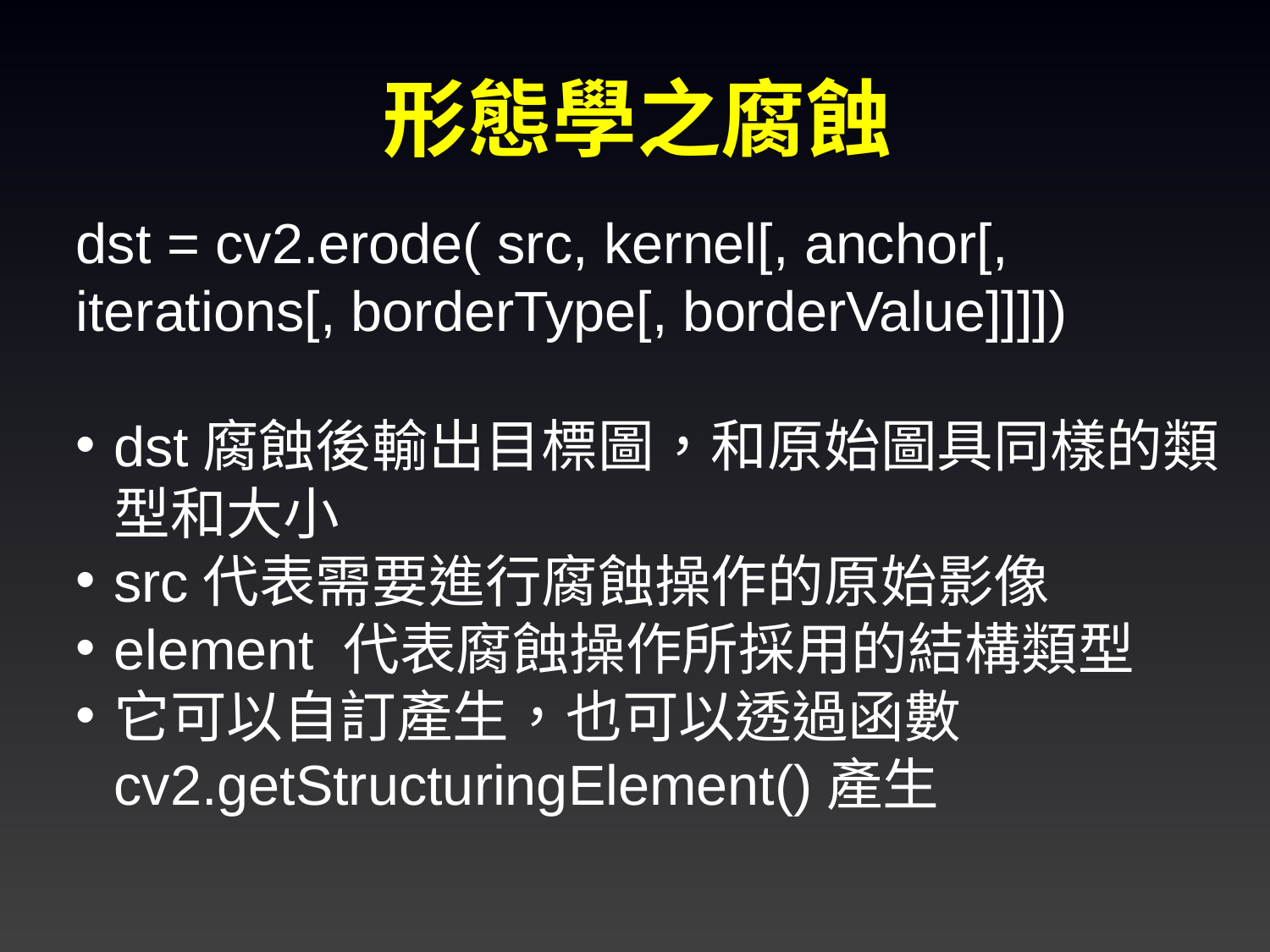

形態學之腐蝕
dst = cv2.erode( src, kernel[, anchor[, iterations[, borderType[, borderValue]]]])

dst腐蝕後輸出目標圖，和原始圖具同樣的類型和大小
src代表需要進行腐蝕操作的原始影像
element 代表腐蝕操作所採用的結構類型
它可以自訂產生，也可以透過函數cv2.getStructuringElement()產生